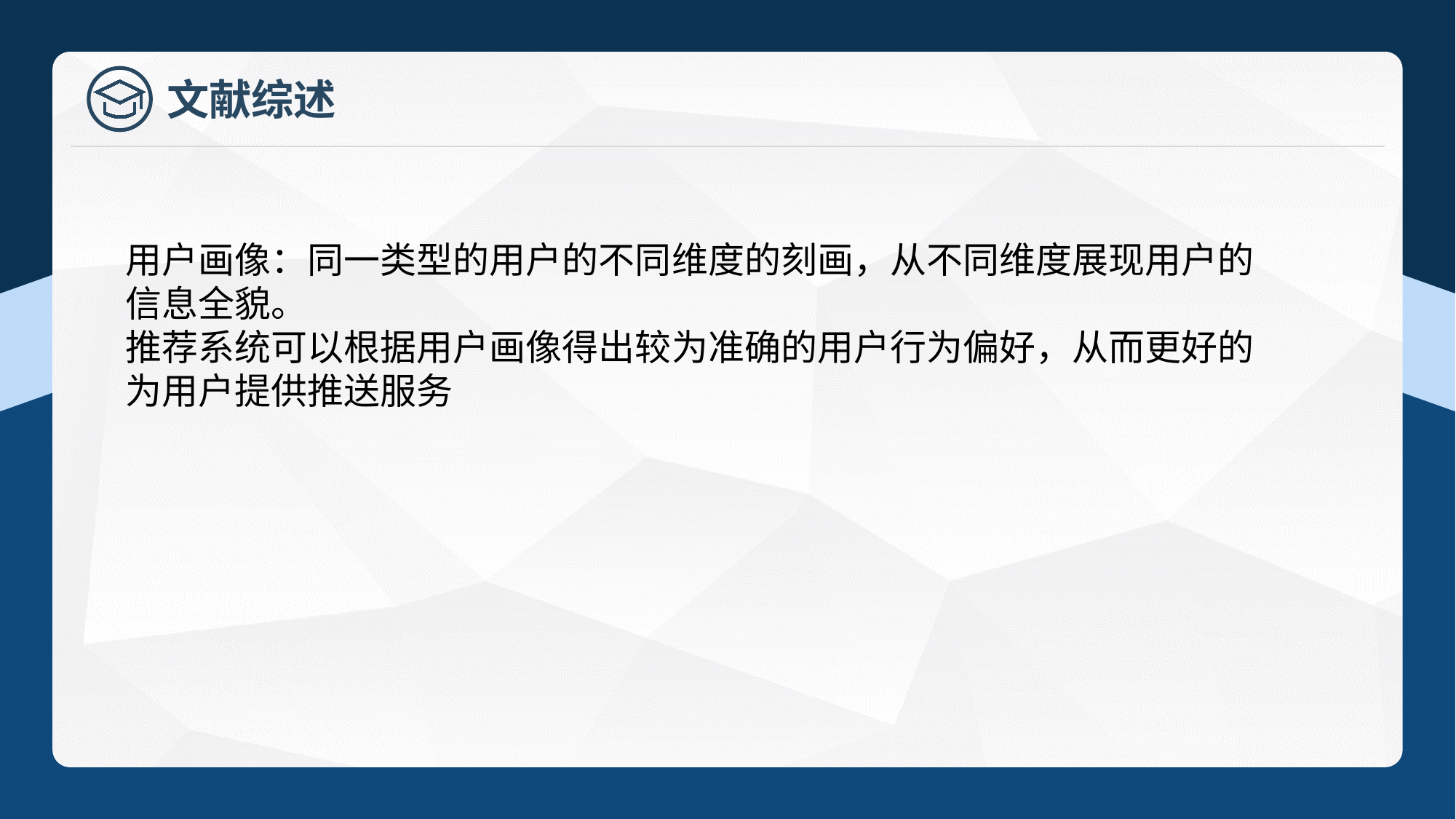

文献综述

用户画像：同一类型的用户的不同维度的刻画，从不同维度展现用户的信息全貌。
推荐系统可以根据用户画像得出较为准确的用户行为偏好，从而更好的为用户提供推送服务